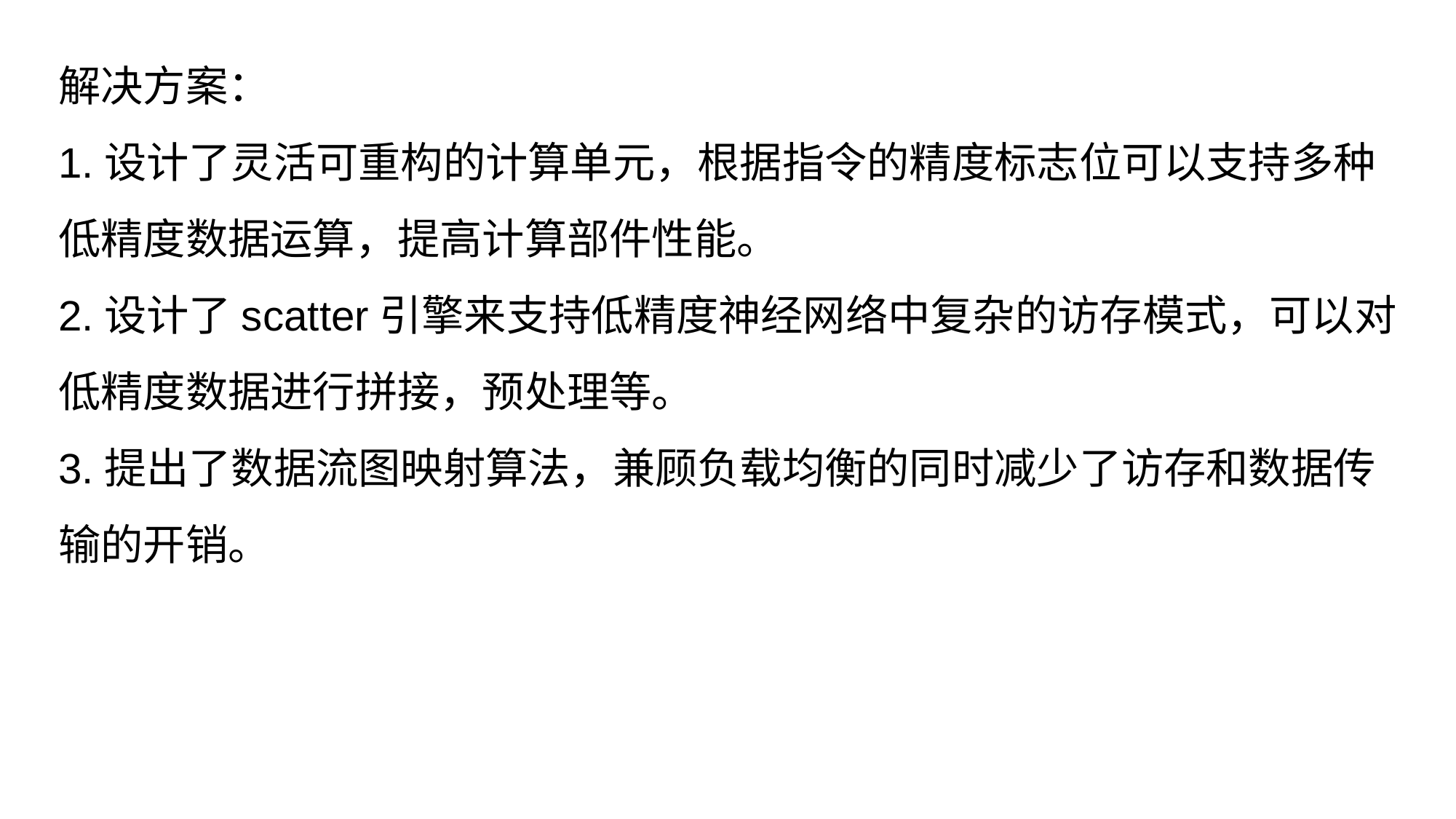

解决方案：
1.设计了灵活可重构的计算单元，根据指令的精度标志位可以支持多种低精度数据运算，提高计算部件性能。
2.设计了scatter引擎来支持低精度神经网络中复杂的访存模式，可以对低精度数据进行拼接，预处理等。
3.提出了数据流图映射算法，兼顾负载均衡的同时减少了访存和数据传输的开销。